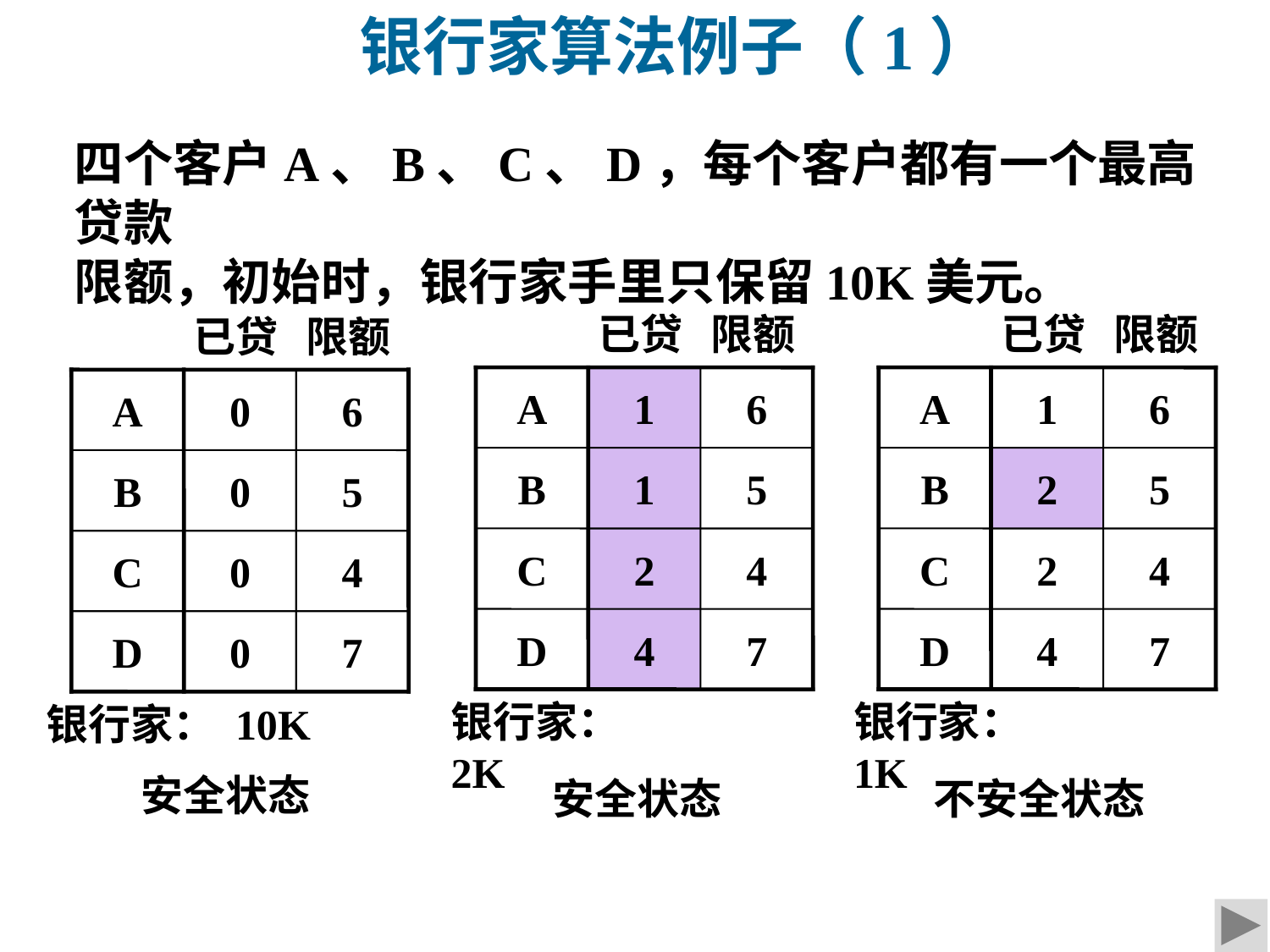

银行家算法例子（1）
四个客户A、B、C、D，每个客户都有一个最高贷款
限额，初始时，银行家手里只保留10K美元。
已贷
限额
A

1

6

B

1
5
C

2
4
D

4
7
银行家： 2K

安全状态
已贷
限额
A

1

6

B

2
5
C

2
4
D

4
7
银行家： 1K

不安全状态
已贷
限额
A

0

6

B

0
5
C

0
4
D

0
7
银行家： 10K

安全状态